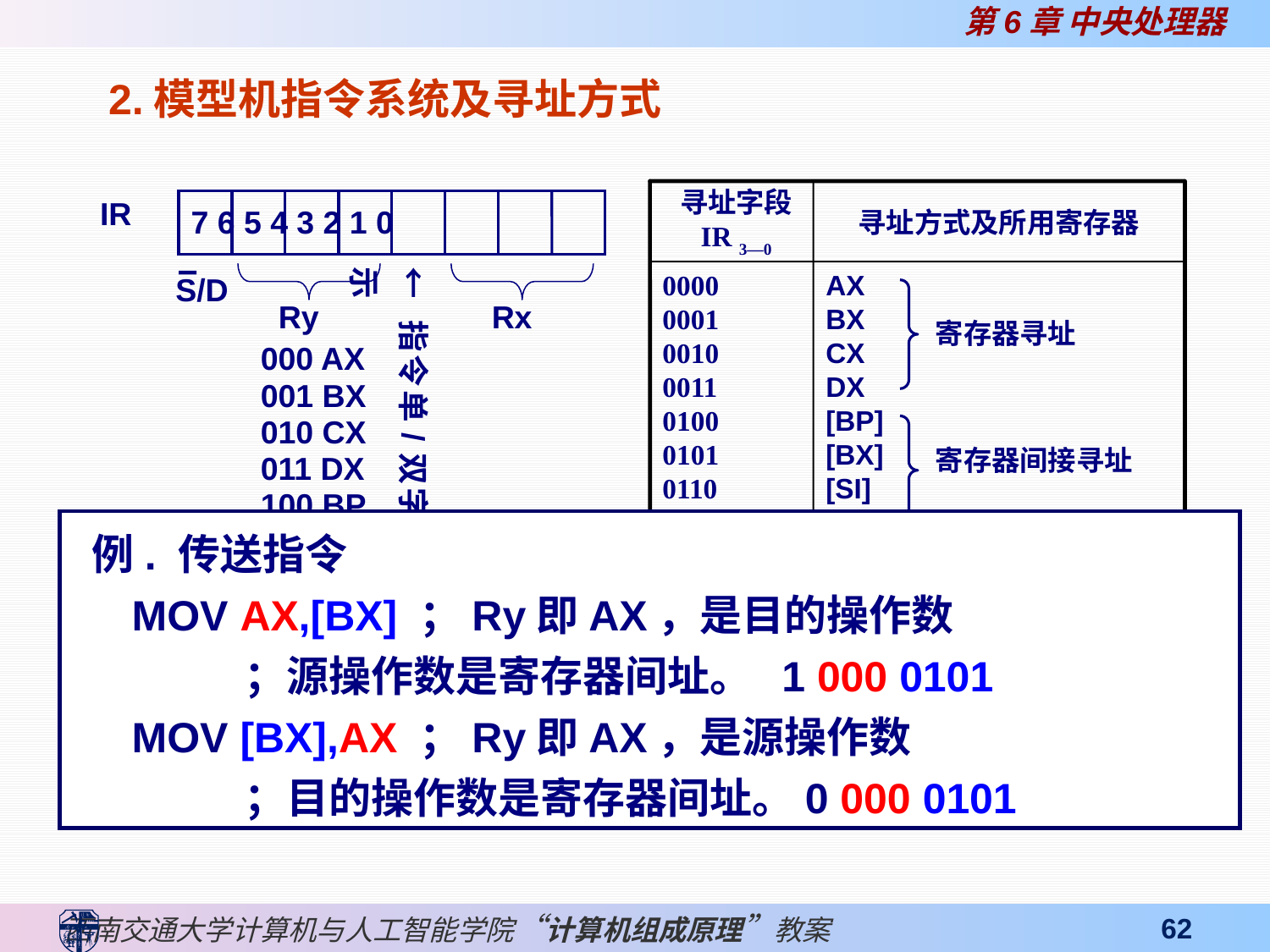

2.模型机指令系统及寻址方式
寻址字段
IR 3—0

寻址方式及所用寄存器

0000
0001
0010
0011
0100
0101
0110
0111
1000
1001
1010
1011
1100
1101
1110
1111

AX
BX
CX
DX
[BP]
[BX]
[SI]
[DI]
imm      立即寻址
--       （无定义）
Addr     直接寻址
[Addr]   间接寻址
[BP+disp]  基址寻址
[PC+disp]  相对寻址
[SI]+Addr  源变址寻址
[DI]+Addr  目的变址寻址

寄存器寻址

寄存器间接寻址

7 6 5 4 3 2 1 0

IR

← 指令单/双字节指示
S/D

  Ry
000 AX
001 BX
010 CX
011 DX
100 BP
101 SP
110 SI
111 DI
  Rx

 例. 传送指令
     MOV AX,[BX] ；Ry即AX，是目的操作数
                 ；源操作数是寄存器间址。  1 000 0101
     MOV [BX],AX ；Ry即AX，是源操作数
                 ；目的操作数是寄存器间址。0 000 0101